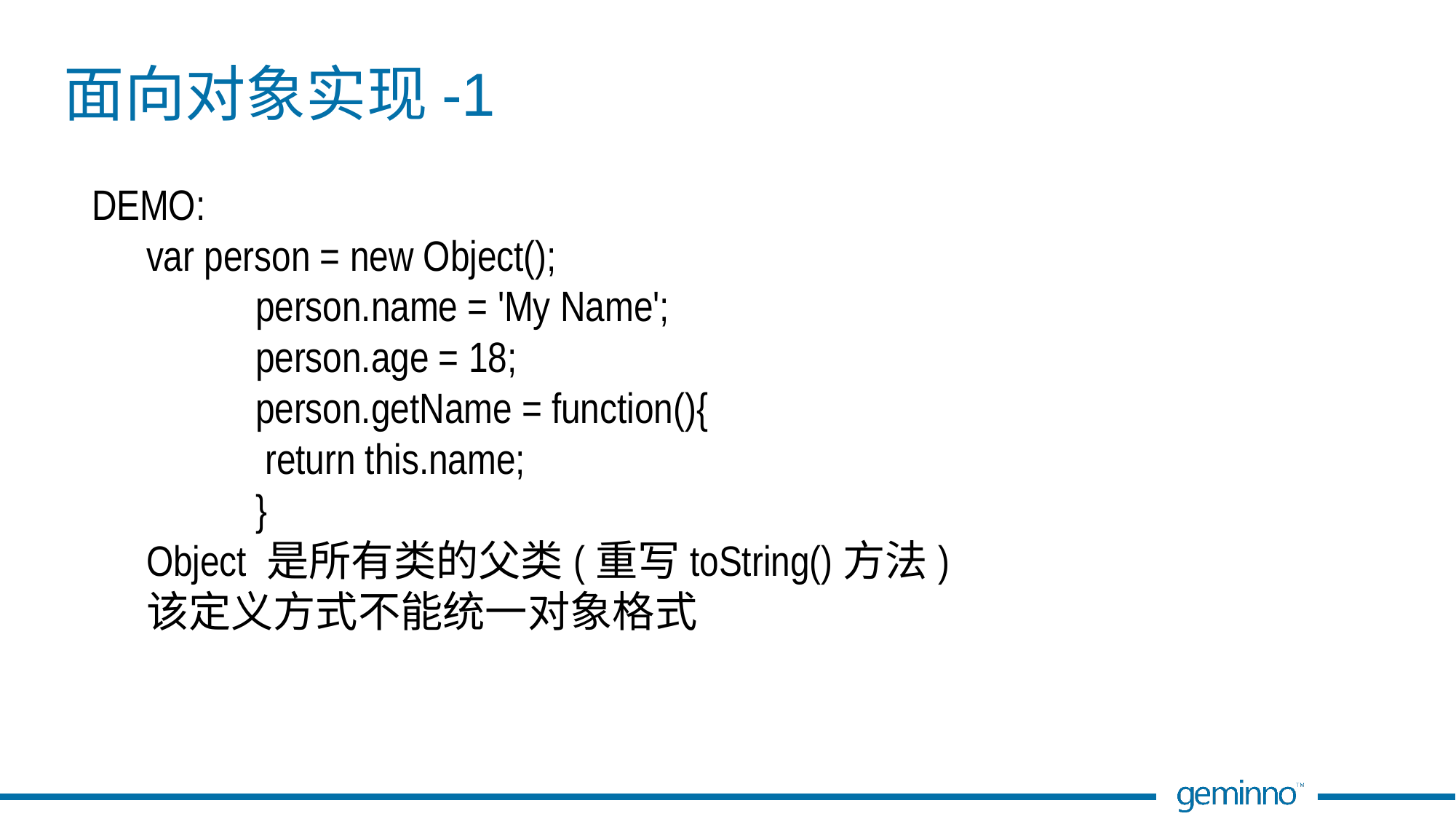

# 面向对象实现-1
DEMO:
var person = new Object();
	person.name = 'My Name';
	person.age = 18;
	person.getName = function(){
   	 return this.name;
	}
Object 是所有类的父类(重写toString()方法)
该定义方式不能统一对象格式